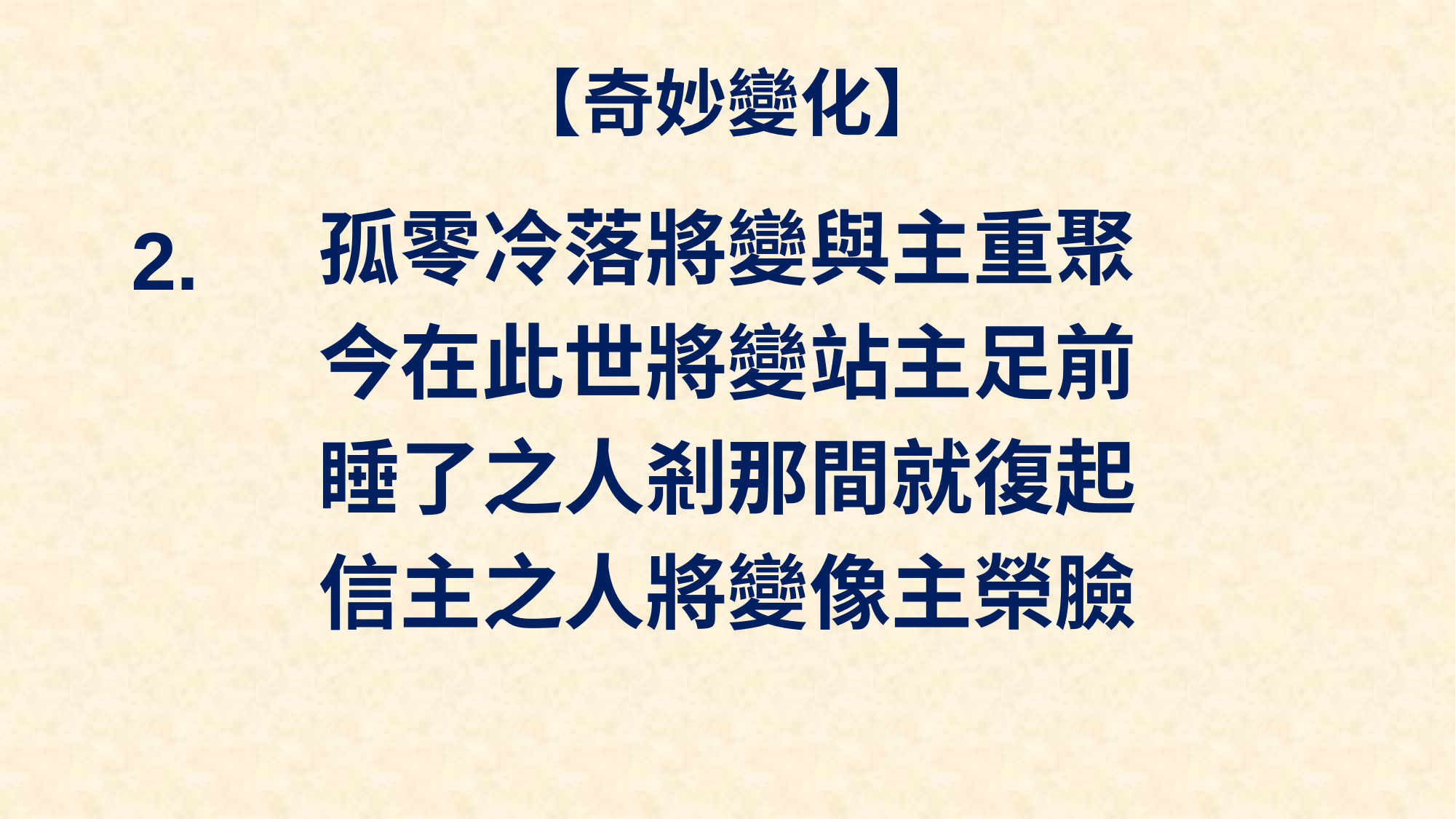

# 【奇妙變化】
孤零冷落將變與主重聚
今在此世將變站主足前
睡了之人剎那間就復起
信主之人將變像主榮臉
2.